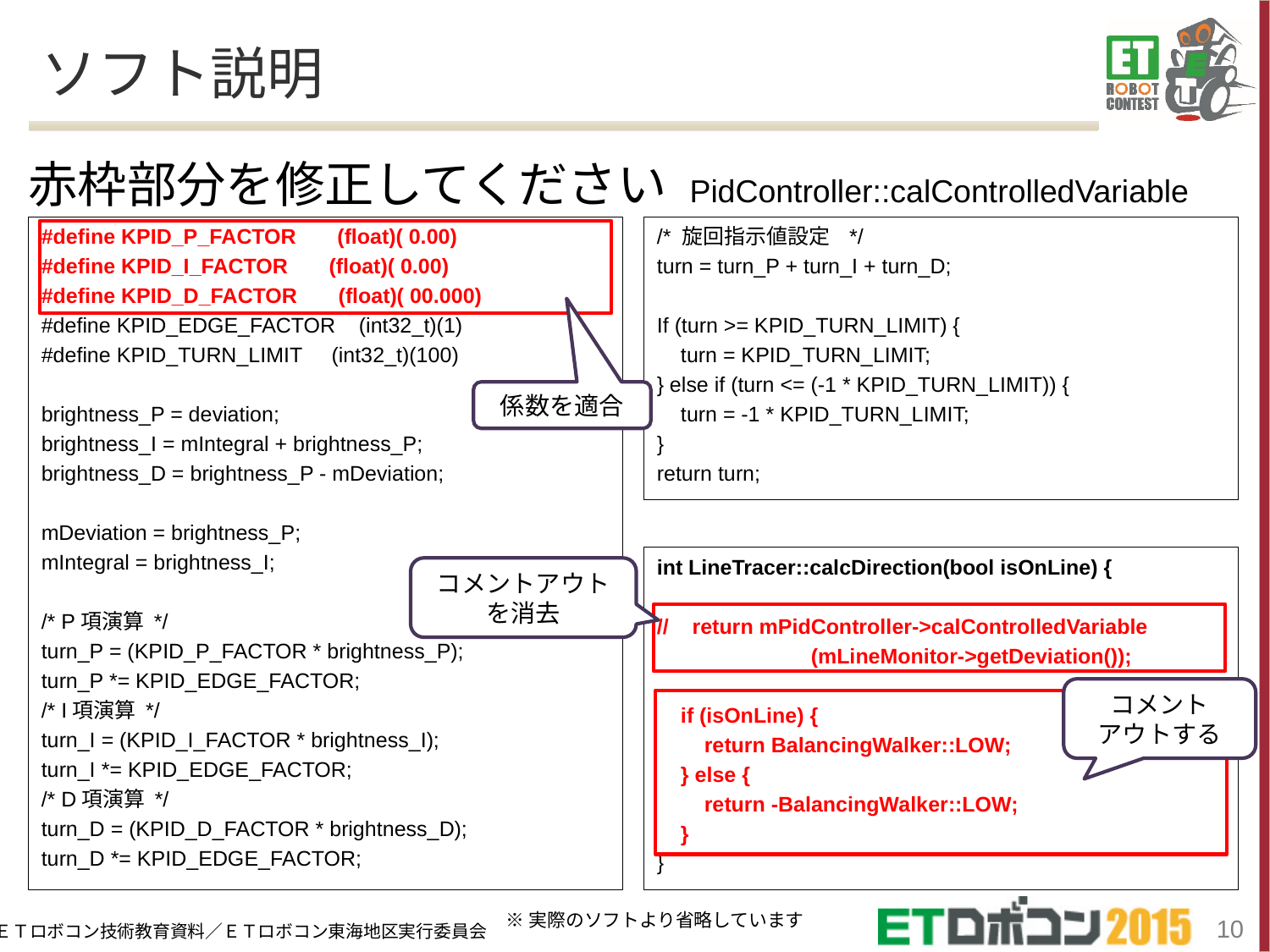

# ソフト説明
赤枠部分を修正してください PidController::calControlledVariable
#define KPID_P_FACTOR       (float)( 0.00)
#define KPID_I_FACTOR       (float)( 0.00)
#define KPID_D_FACTOR       (float)( 00.000)
#define KPID_EDGE_FACTOR    (int32_t)(1)
#define KPID_TURN_LIMIT     (int32_t)(100)

brightness_P = deviation;
brightness_I = mIntegral + brightness_P;
brightness_D = brightness_P - mDeviation;

mDeviation = brightness_P;
mIntegral = brightness_I;

/* P項演算 */
turn_P = (KPID_P_FACTOR * brightness_P);
turn_P *= KPID_EDGE_FACTOR;
/* I項演算 */
turn_I = (KPID_I_FACTOR * brightness_I);
turn_I *= KPID_EDGE_FACTOR;
/* D項演算 */
turn_D = (KPID_D_FACTOR * brightness_D);
turn_D *= KPID_EDGE_FACTOR;

/* 旋回指示値設定   */
turn = turn_P + turn_I + turn_D;

If (turn >= KPID_TURN_LIMIT) {
    turn = KPID_TURN_LIMIT;
} else if (turn <= (-1 * KPID_TURN_LIMIT)) {
    turn = -1 * KPID_TURN_LIMIT;
}
return turn;

係数を適合
int LineTracer::calcDirection(bool isOnLine) {

//    return mPidController->calControlledVariable
                          (mLineMonitor->getDeviation());

    if (isOnLine) {
        return BalancingWalker::LOW;
    } else {
        return -BalancingWalker::LOW;
    }
}
コメントアウト
を消去

コメント
アウトする

※実際のソフトより省略しています
10